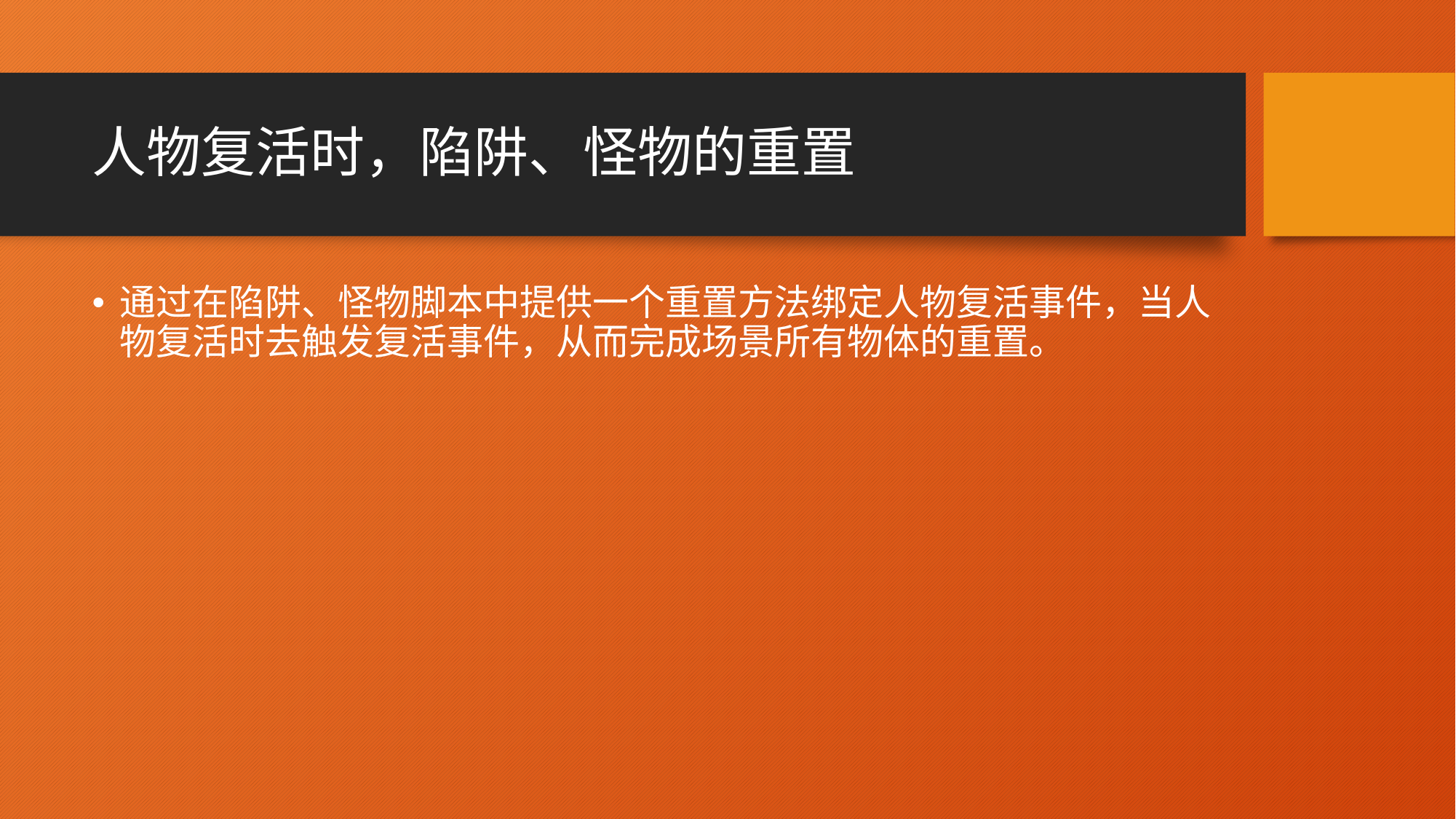

# 人物复活时，陷阱、怪物的重置
通过在陷阱、怪物脚本中提供一个重置方法绑定人物复活事件，当人物复活时去触发复活事件，从而完成场景所有物体的重置。